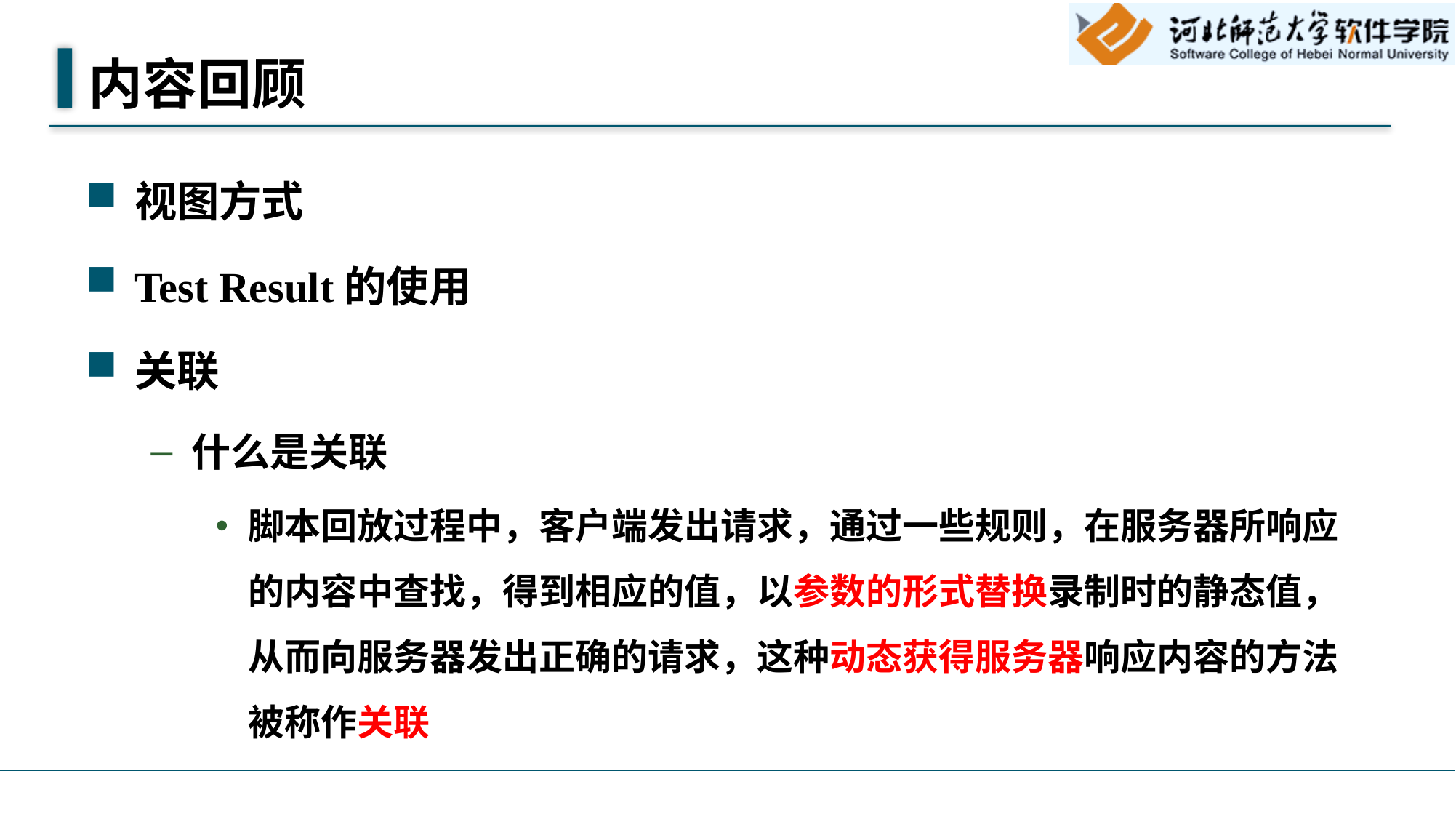

# 内容回顾
视图方式
Test Result的使用
关联
什么是关联
脚本回放过程中，客户端发出请求，通过一些规则，在服务器所响应的内容中查找，得到相应的值，以参数的形式替换录制时的静态值，从而向服务器发出正确的请求，这种动态获得服务器响应内容的方法被称作关联